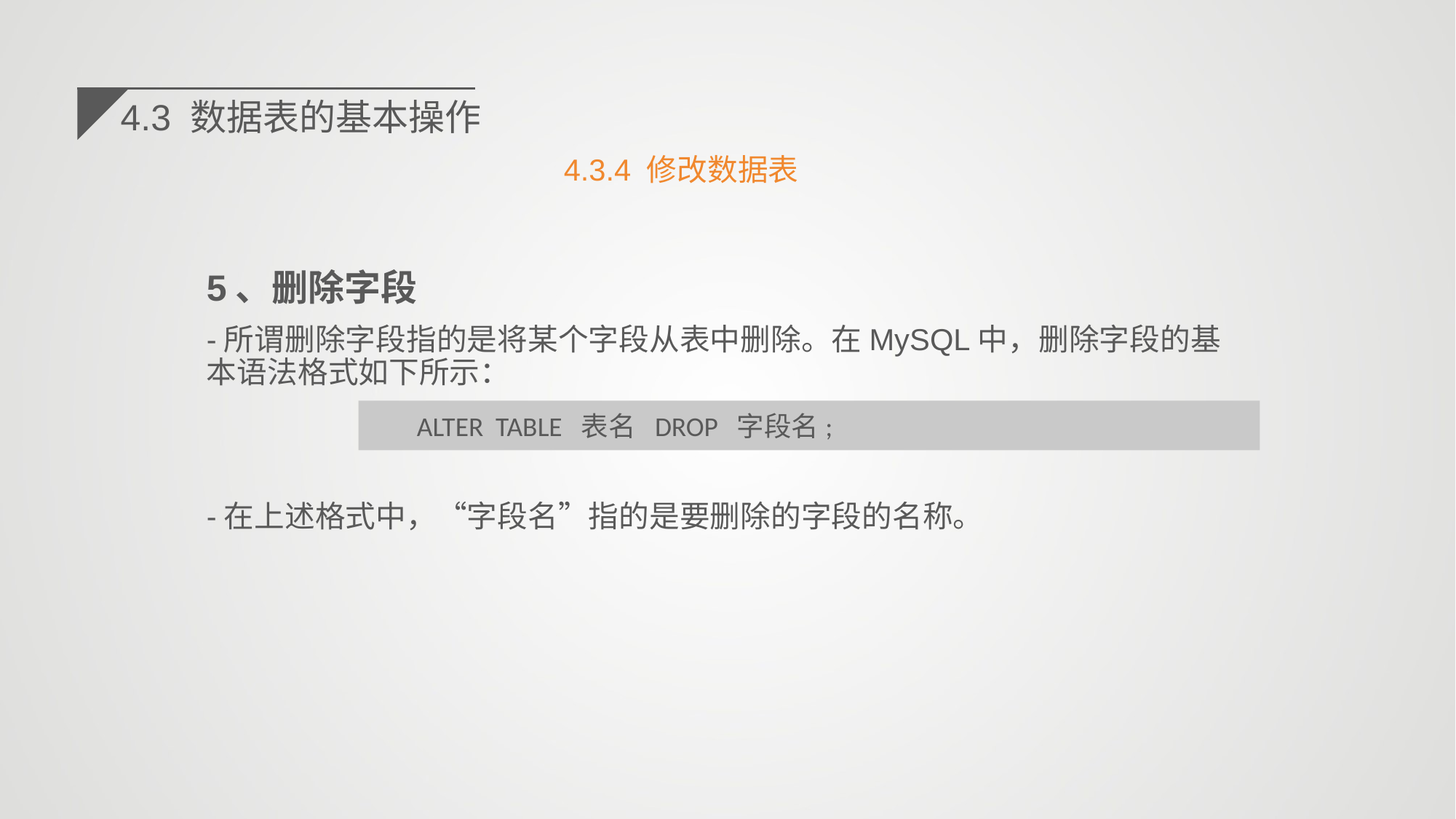

4.3 数据表的基本操作

4.3.4 修改数据表
5、删除字段
-所谓删除字段指的是将某个字段从表中删除。在MySQL中，删除字段的基本语法格式如下所示：

-在上述格式中，“字段名”指的是要删除的字段的名称。

ALTER  TABLE  表名  DROP  字段名;